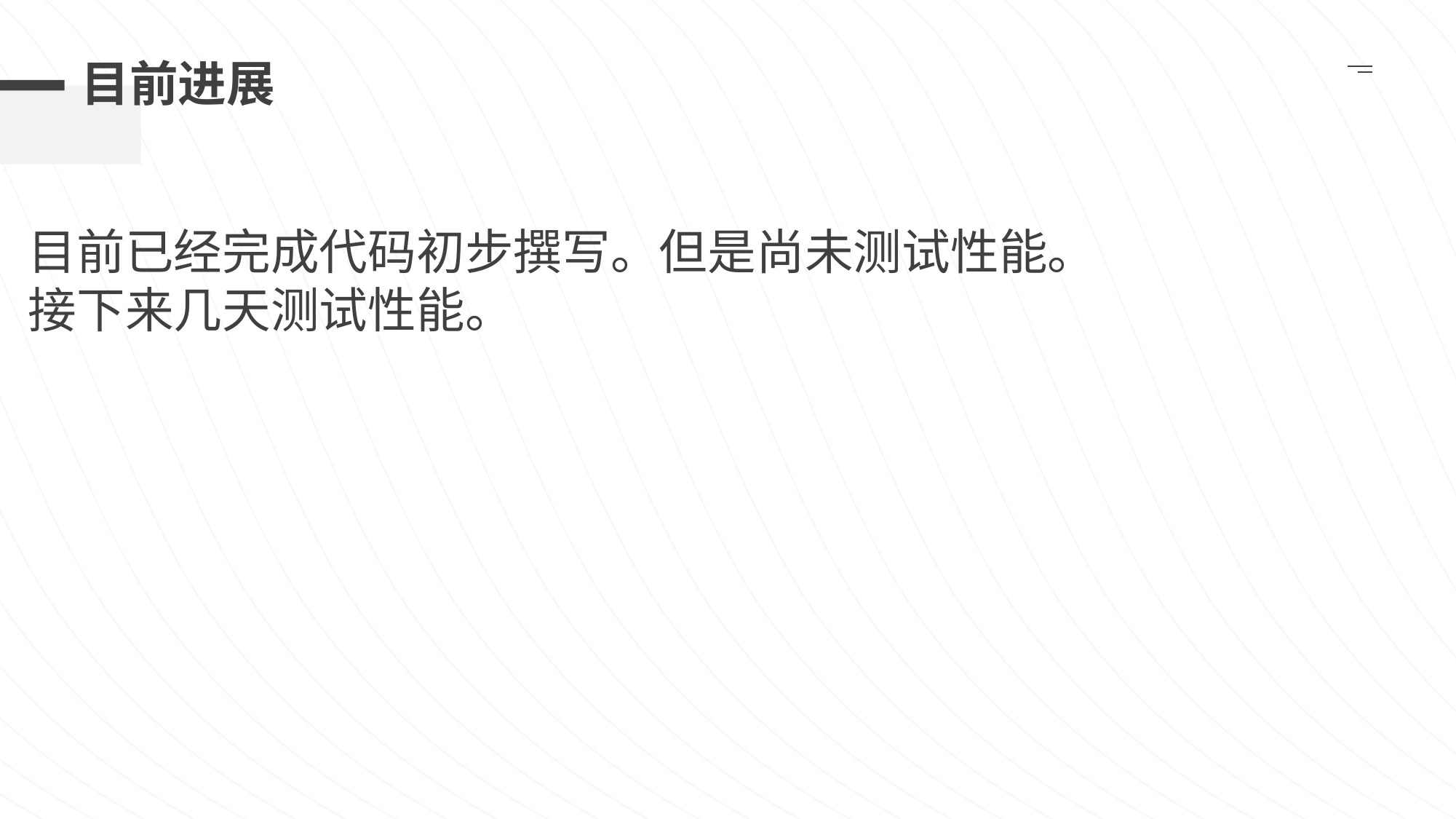

# 目前进展
目前已经完成代码初步撰写。但是尚未测试性能。接下来几天测试性能。